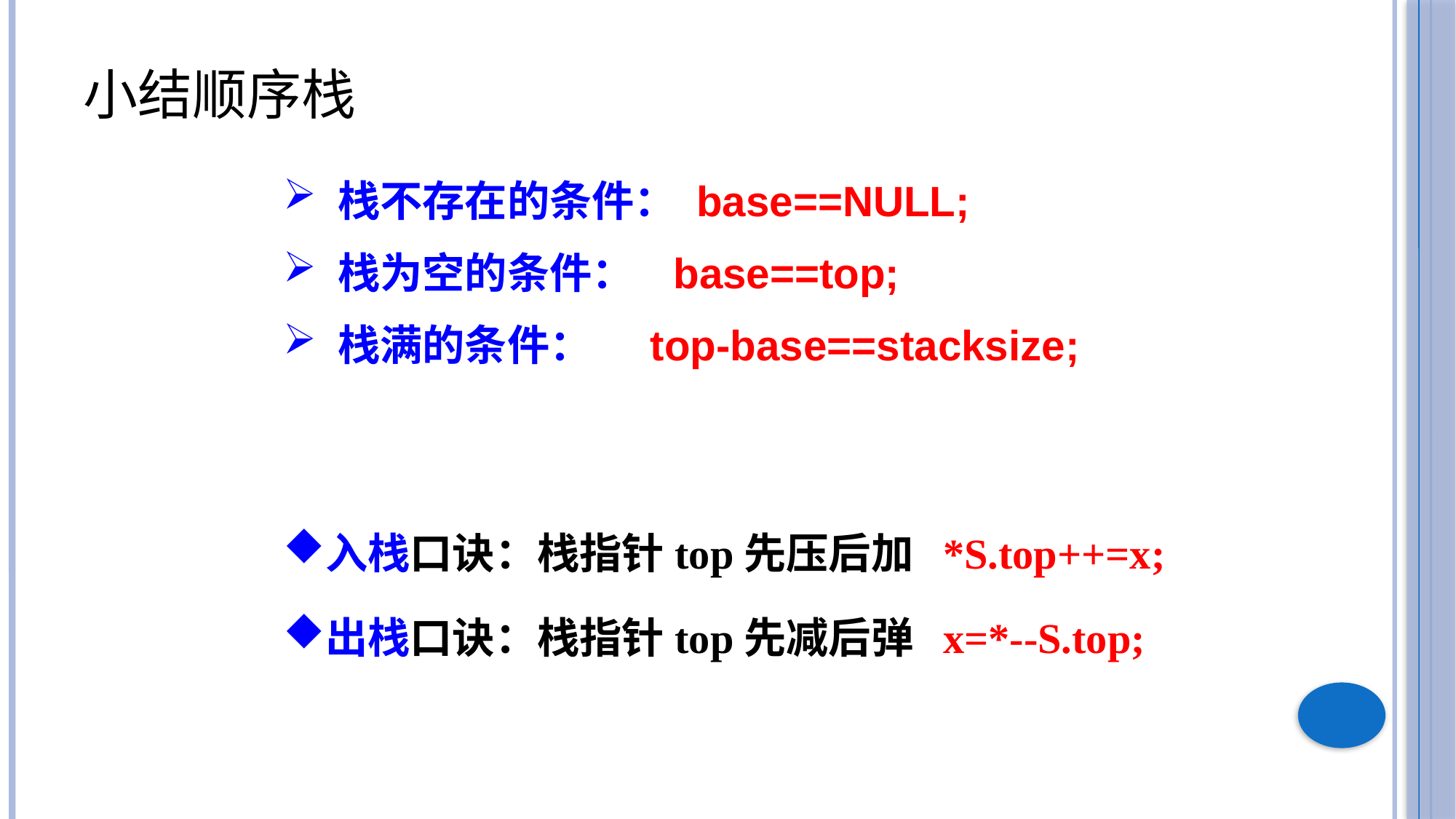

# 小结顺序栈
栈不存在的条件： base==NULL;
栈为空的条件：   base==top;
栈满的条件：     top-base==stacksize;
入栈口诀：栈指针top先压后加  *S.top++=x;
出栈口诀：栈指针top先减后弹  x=*--S.top;